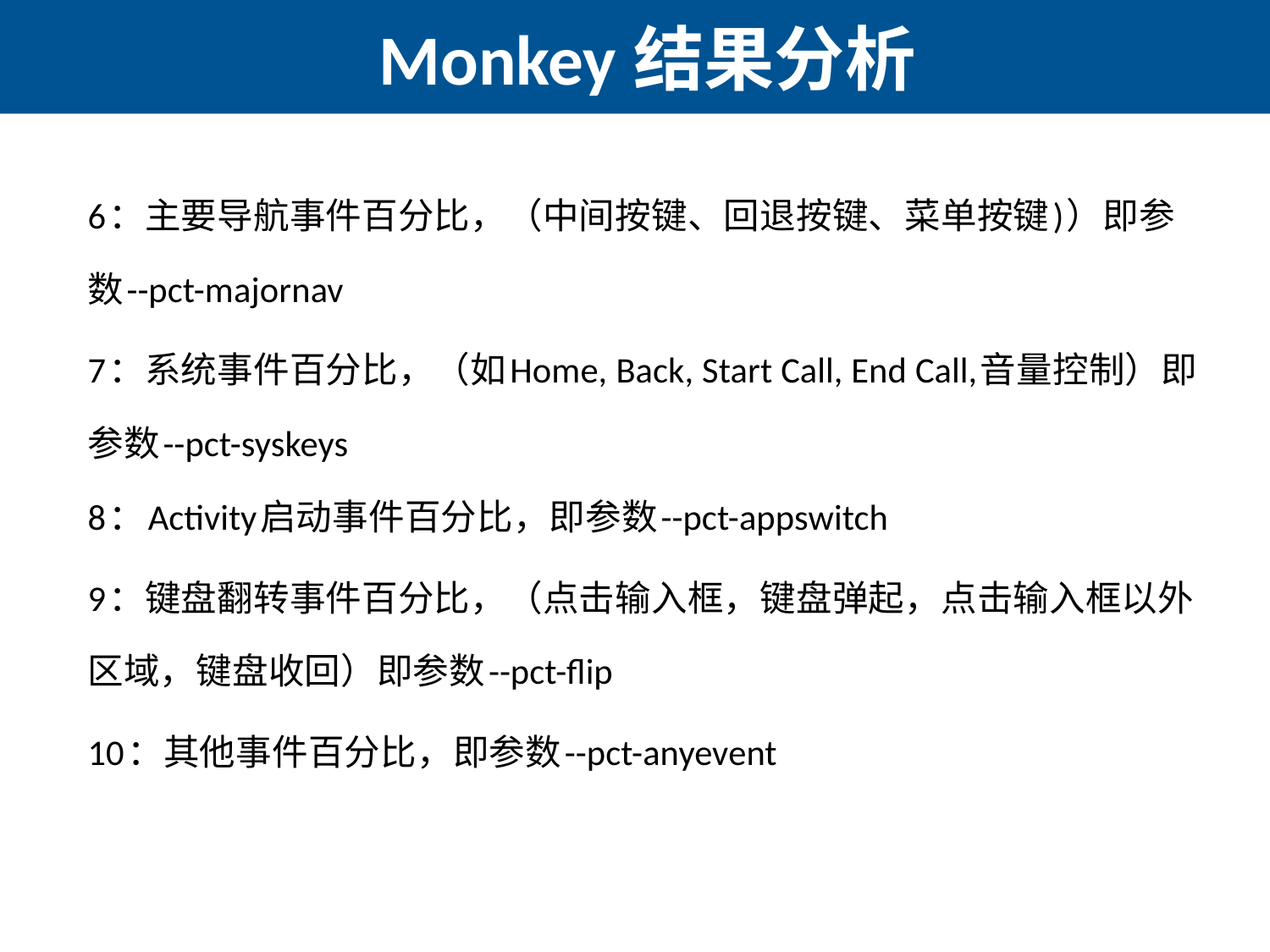

# Monkey结果分析
6：主要导航事件百分比，（中间按键、回退按键、菜单按键)）即参数--pct-majornav
7：系统事件百分比，（如Home, Back, Start Call, End Call,音量控制）即参数--pct-syskeys
8：Activity启动事件百分比，即参数--pct-appswitch
9：键盘翻转事件百分比，（点击输入框，键盘弹起，点击输入框以外区域，键盘收回）即参数--pct-flip
10：其他事件百分比，即参数--pct-anyevent